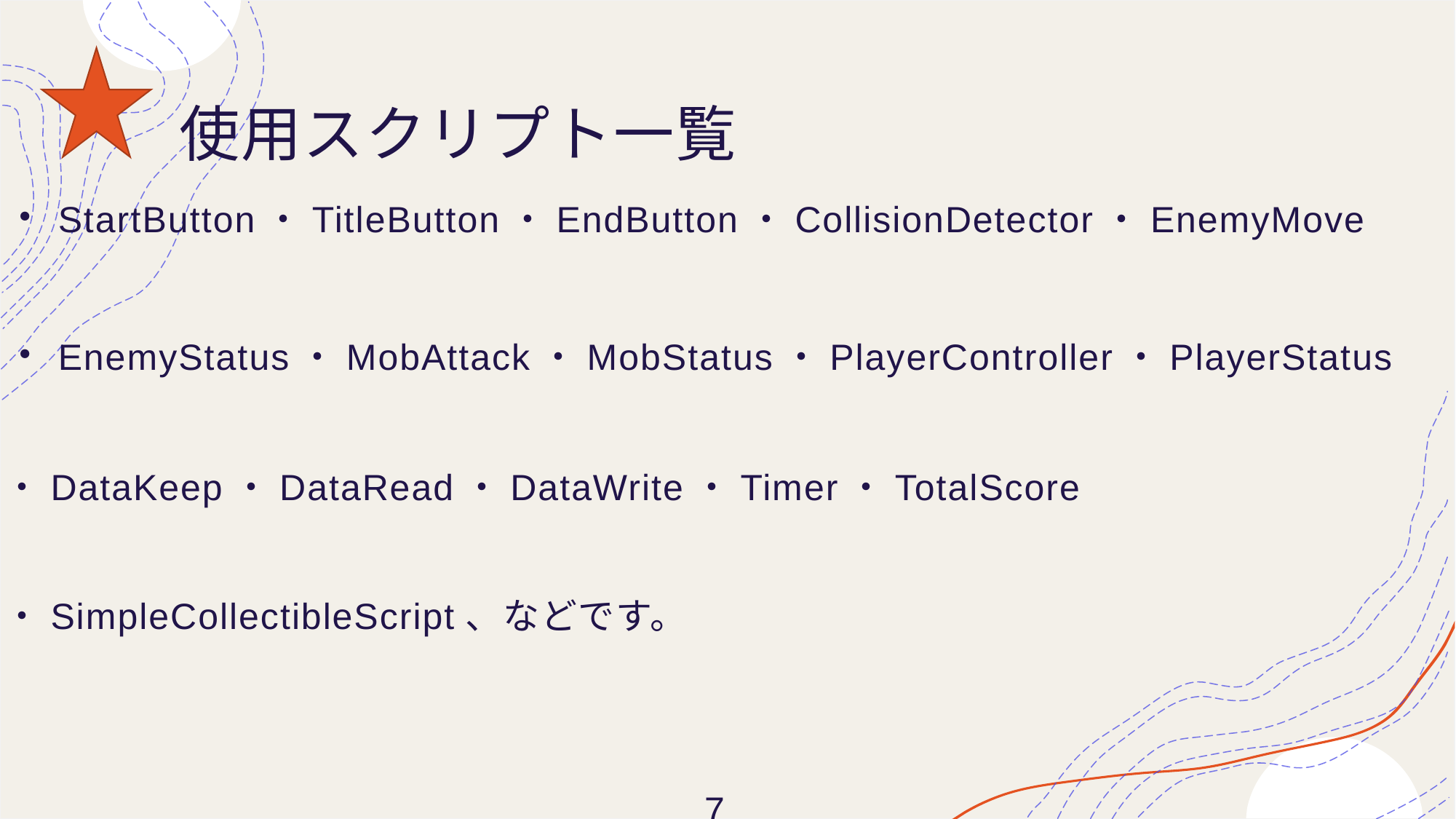

使用スクリプト一覧
・StartButton・TitleButton・EndButton・CollisionDetector・EnemyMove

・EnemyStatus・MobAttack・MobStatus・PlayerController・PlayerStatus

・DataKeep・DataRead・DataWrite・Timer・TotalScore

・SimpleCollectibleScript、などです。

　　　　　　　　　　　　　　　　　　 7